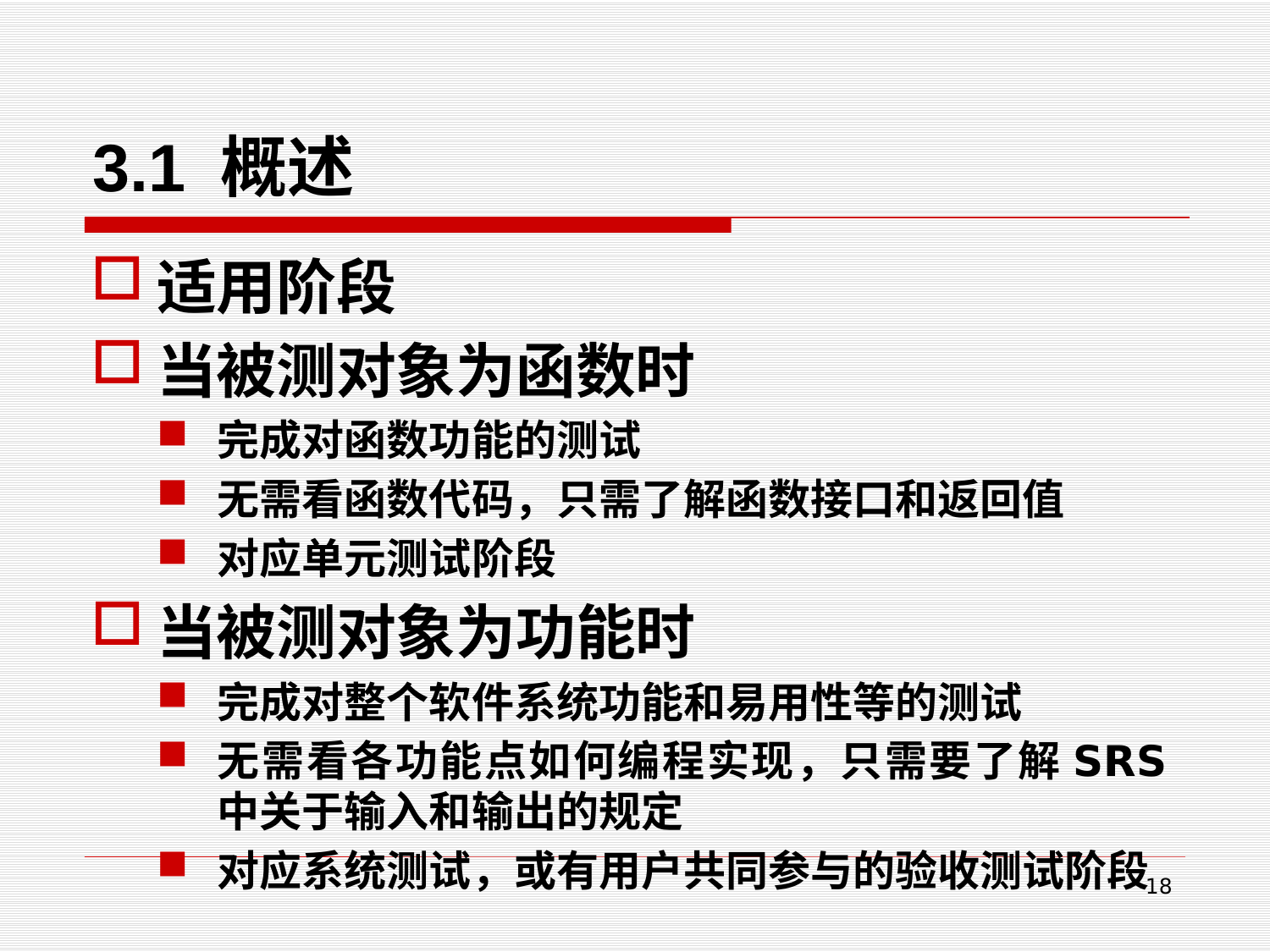

# 3.1 概述
适用阶段
当被测对象为函数时
完成对函数功能的测试
无需看函数代码，只需了解函数接口和返回值
对应单元测试阶段
当被测对象为功能时
完成对整个软件系统功能和易用性等的测试
无需看各功能点如何编程实现，只需要了解SRS中关于输入和输出的规定
对应系统测试，或有用户共同参与的验收测试阶段
18